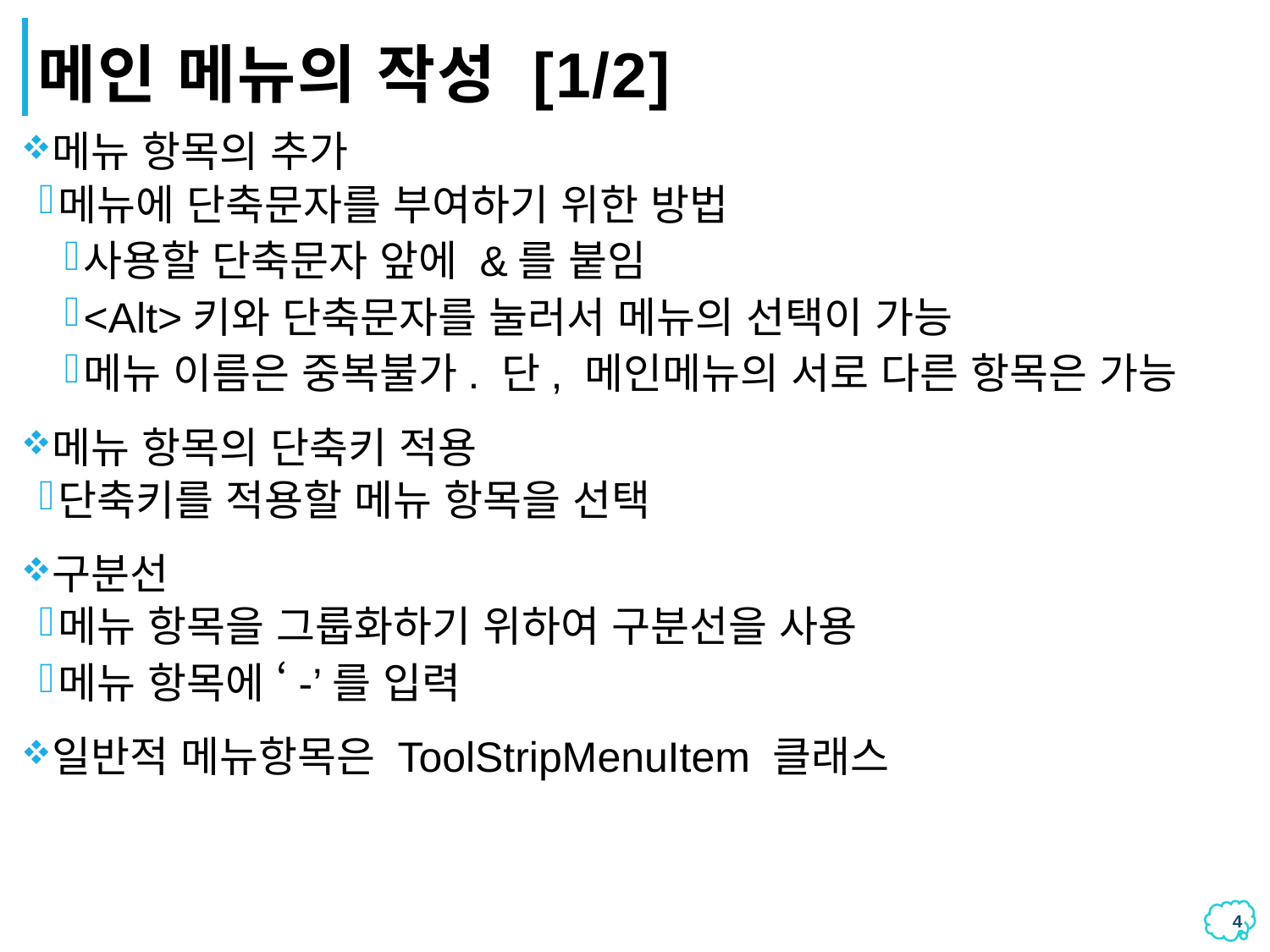

# 메인 메뉴의 작성 [1/2]
메뉴 항목의 추가
메뉴에 단축문자를 부여하기 위한 방법
사용할 단축문자 앞에 &를 붙임
<Alt>키와 단축문자를 눌러서 메뉴의 선택이 가능
메뉴 이름은 중복불가. 단, 메인메뉴의 서로 다른 항목은 가능
메뉴 항목의 단축키 적용
단축키를 적용할 메뉴 항목을 선택
구분선
메뉴 항목을 그룹화하기 위하여 구분선을 사용
메뉴 항목에 ‘-’를 입력
일반적 메뉴항목은 ToolStripMenuItem 클래스
4